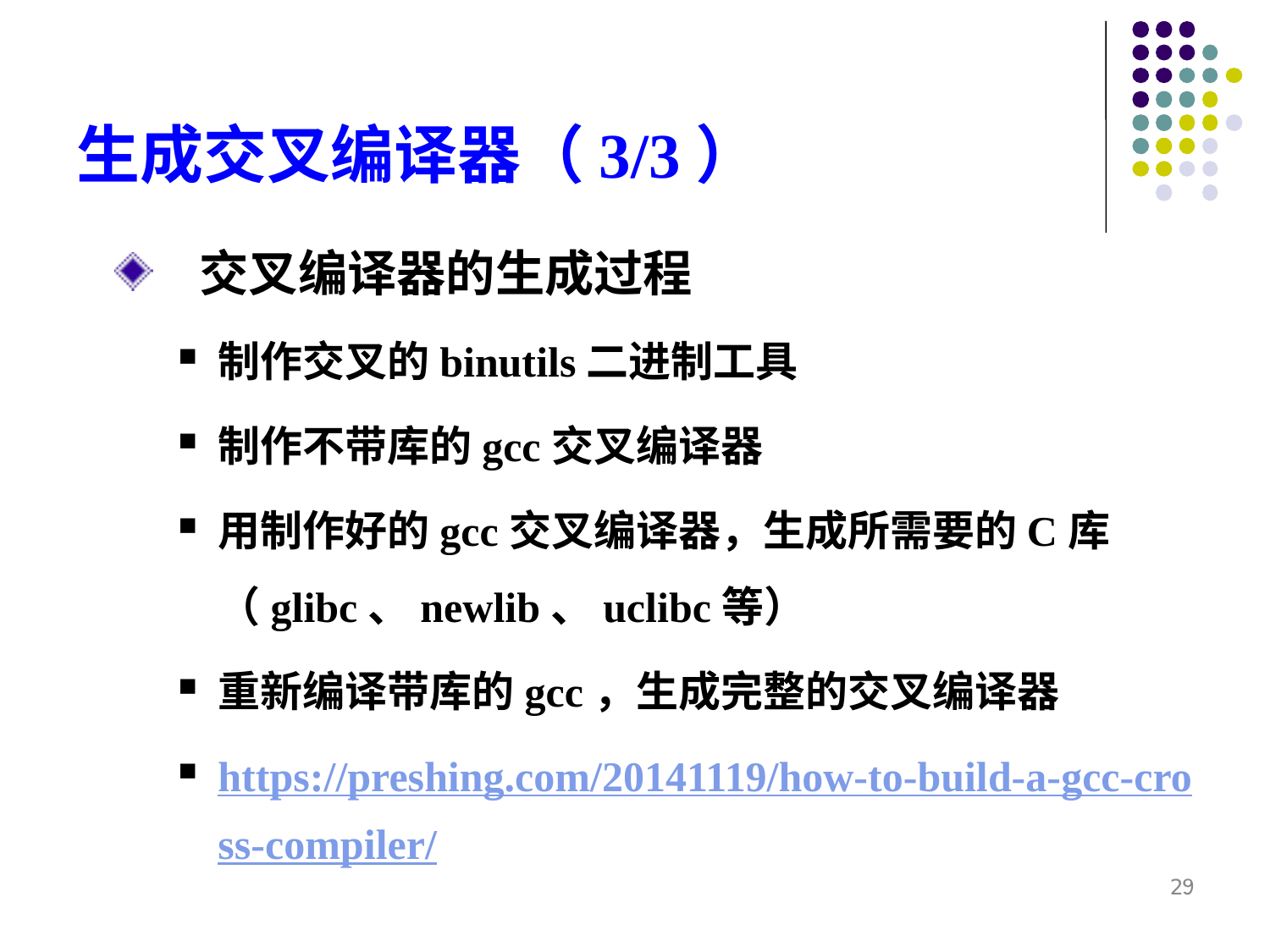

# 生成交叉编译器（3/3）
交叉编译器的生成过程
制作交叉的binutils二进制工具
制作不带库的gcc交叉编译器
用制作好的gcc交叉编译器，生成所需要的C库（glibc、newlib、uclibc等）
重新编译带库的gcc，生成完整的交叉编译器
https://preshing.com/20141119/how-to-build-a-gcc-cross-compiler/

29